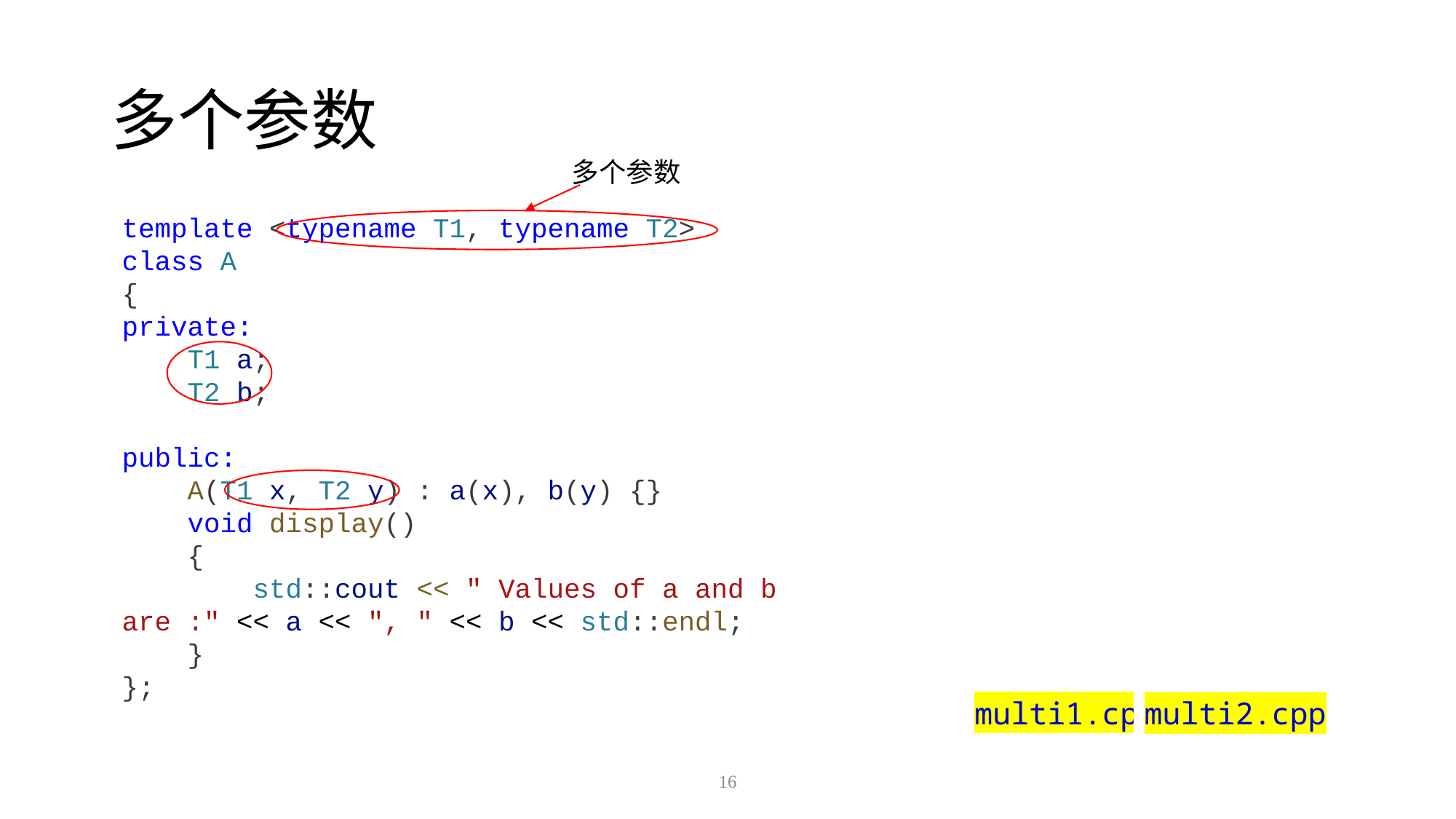

# 多个参数
多个参数

template <typename T1, typename T2>
class A
{
private:
    T1 a;
    T2 b;
public:
    A(T1 x, T2 y) : a(x), b(y) {}
    void display()
    {
        std::cout << " Values of a and b are :" << a << ", " << b << std::endl;
    }
};

multi1.cpp
multi2.cpp
16